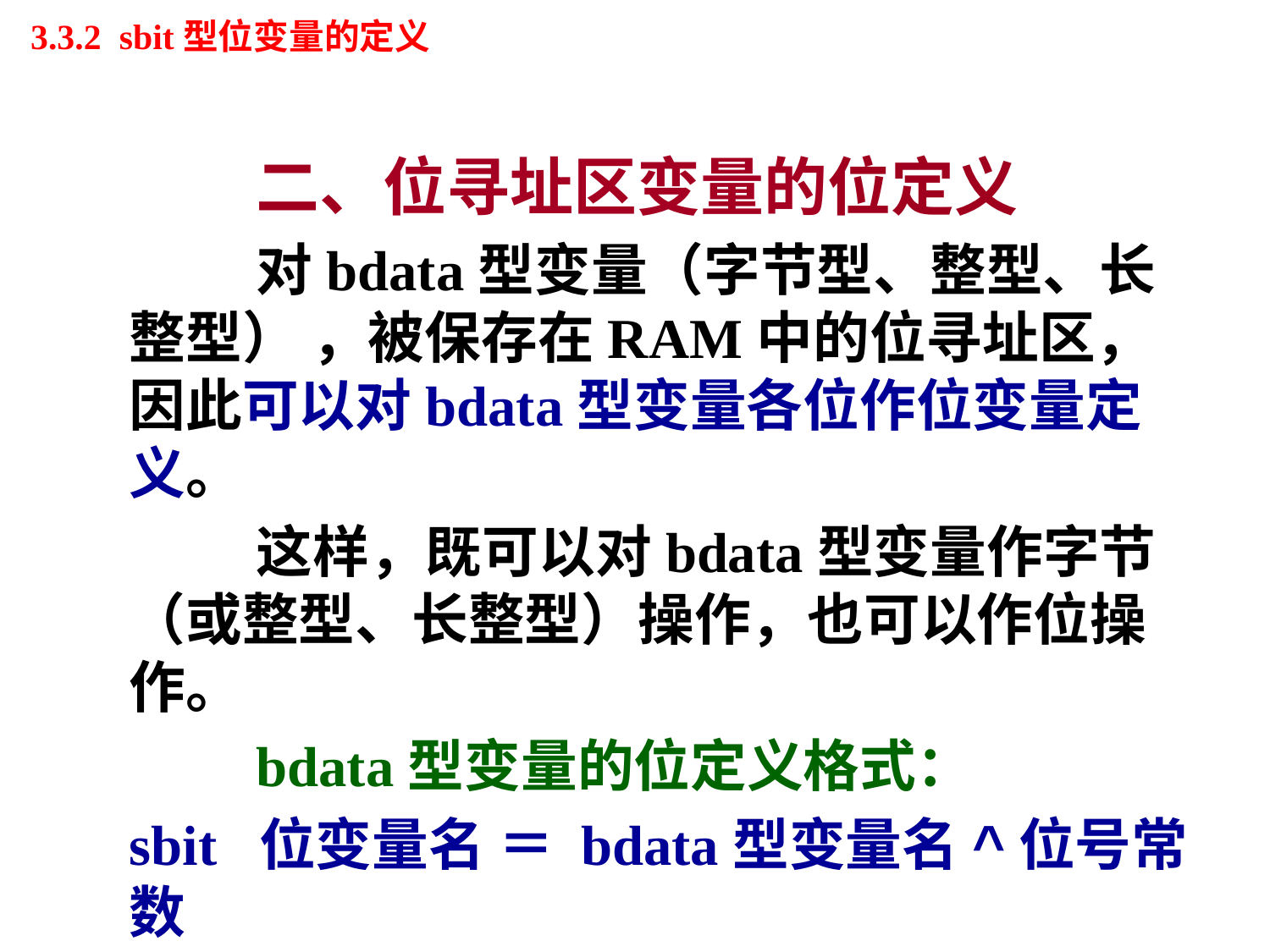

# 3.3.2  sbit型位变量的定义
		二、位寻址区变量的位定义
		对bdata型变量（字节型、整型、长整型） ，被保存在RAM中的位寻址区，因此可以对bdata型变量各位作位变量定义。
		这样，既可以对bdata型变量作字节（或整型、长整型）操作，也可以作位操作。
		bdata型变量的位定义格式：
	sbit  位变量名 ＝ bdata型变量名^位号常数